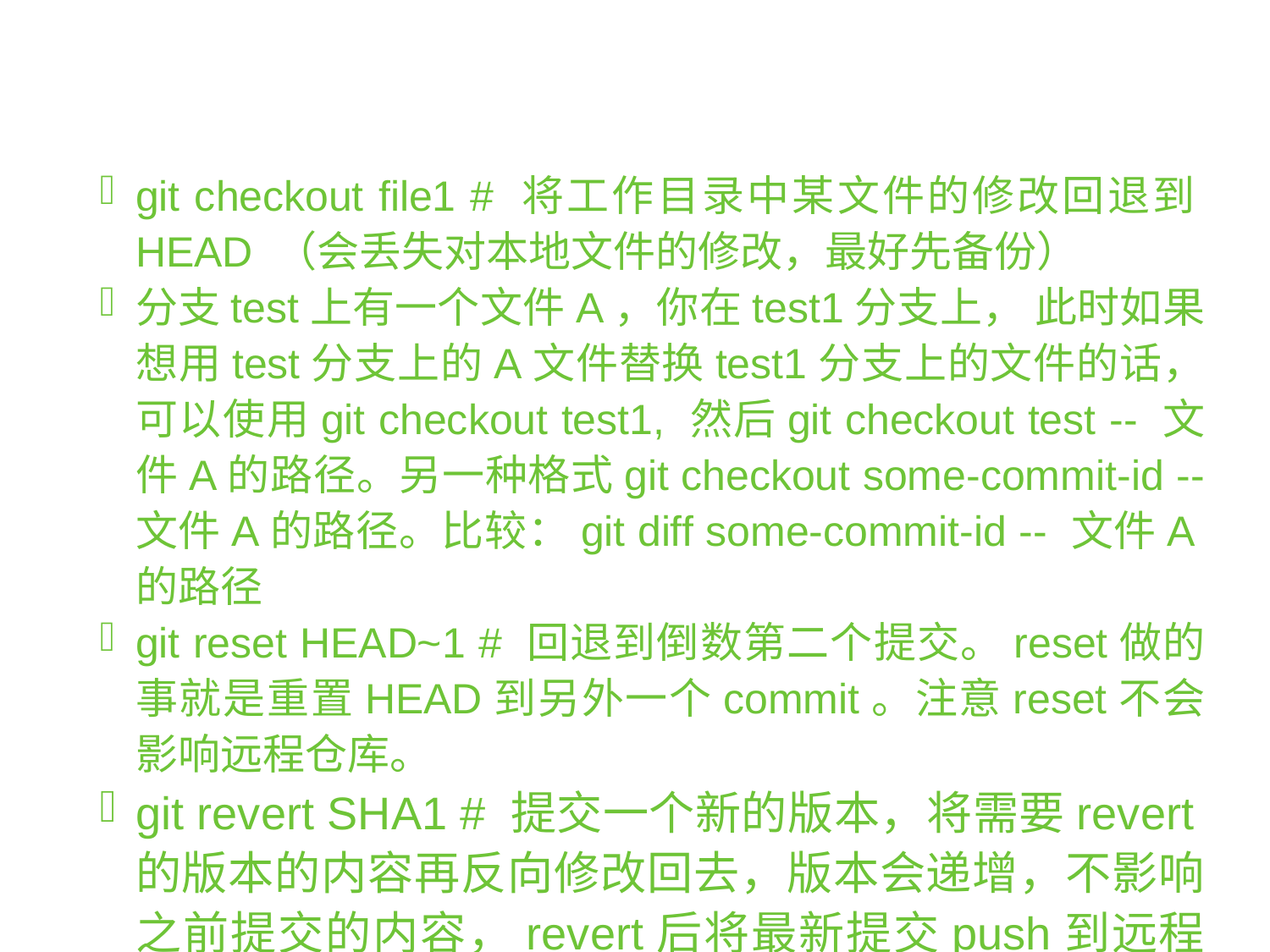

git checkout file1 # 将工作目录中某文件的修改回退到HEAD （会丢失对本地文件的修改，最好先备份）
分支test上有一个文件A，你在test1分支上， 此时如果想用test分支上的A文件替换test1分支上的文件的话，可以使用git checkout test1, 然后git checkout test -- 文件A的路径。另一种格式git checkout some-commit-id -- 文件A的路径。比较：git diff some-commit-id -- 文件A的路径
git reset HEAD~1 # 回退到倒数第二个提交。reset做的事就是重置HEAD到另外一个commit。注意reset不会影响远程仓库。
git revert SHA1 # 提交一个新的版本，将需要revert的版本的内容再反向修改回去，版本会递增，不影响之前提交的内容，revert后将最新提交push到远程仓库，所以revert会影响远程仓库。git revert是用一次新的commit来回滚之前的commit